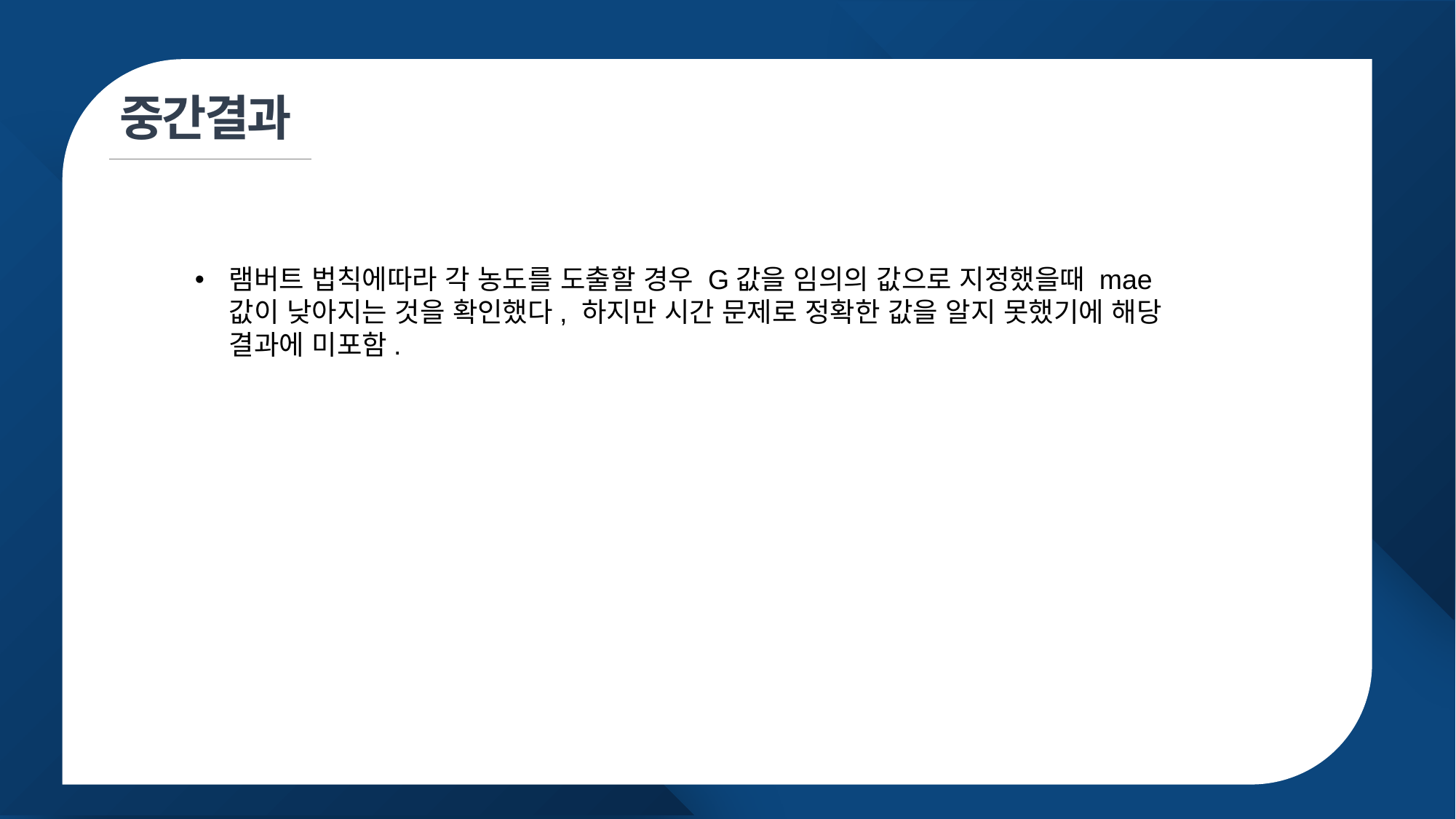

중간결과
램버트 법칙에따라 각 농도를 도출할 경우 G값을 임의의 값으로 지정했을때 mae값이 낮아지는 것을 확인했다, 하지만 시간 문제로 정확한 값을 알지 못했기에 해당 결과에 미포함.